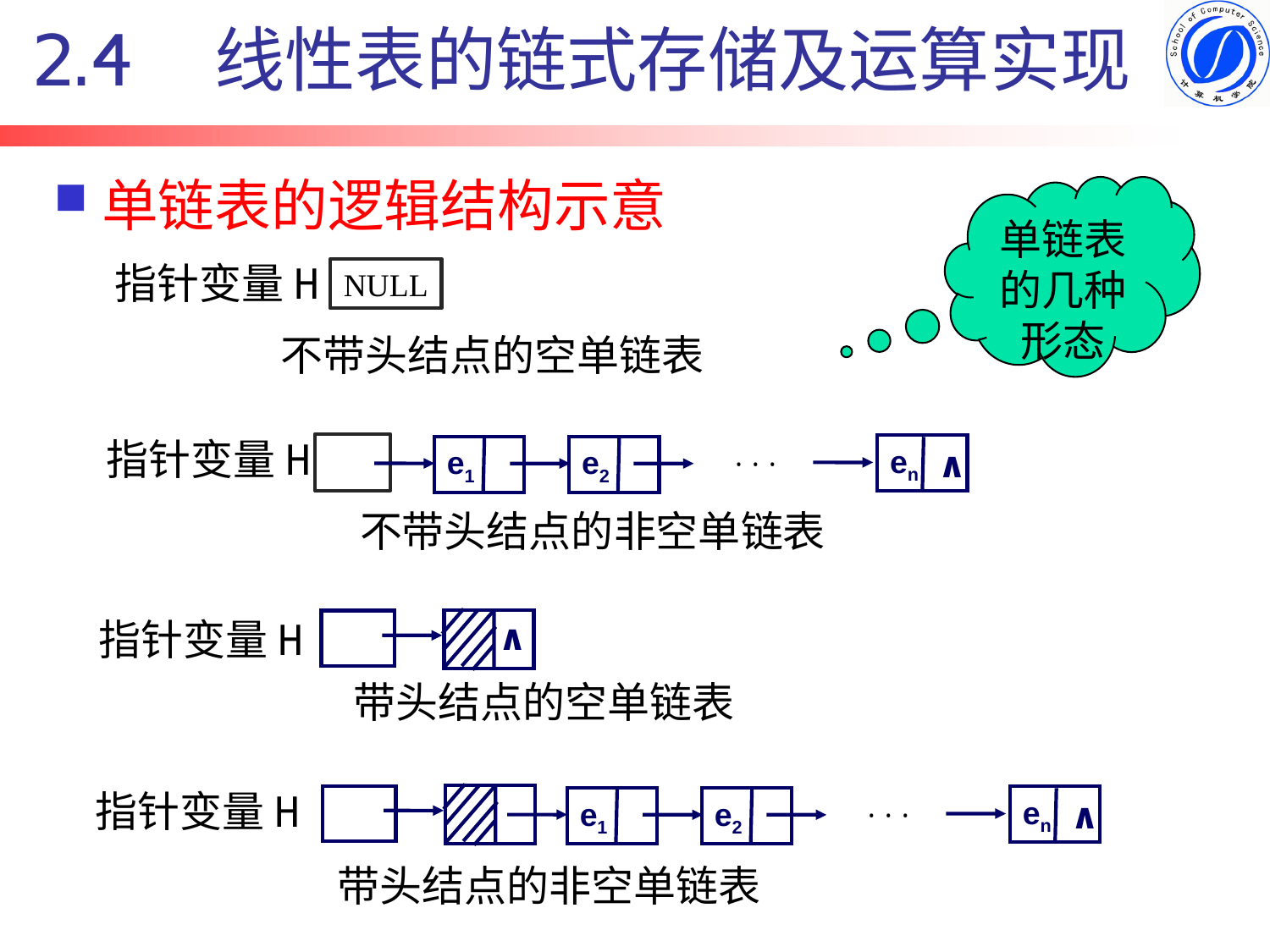

2.4   线性表的链式存储及运算实现
# 单链表的逻辑结构示意
单链表的几种形态
指针变量H
NULL
不带头结点的空单链表
指针变量H

en
∧

e1

e2

···

不带头结点的非空单链表
指针变量H

∧

带头结点的空单链表
指针变量H
en
∧

e1

e2

···

带头结点的非空单链表